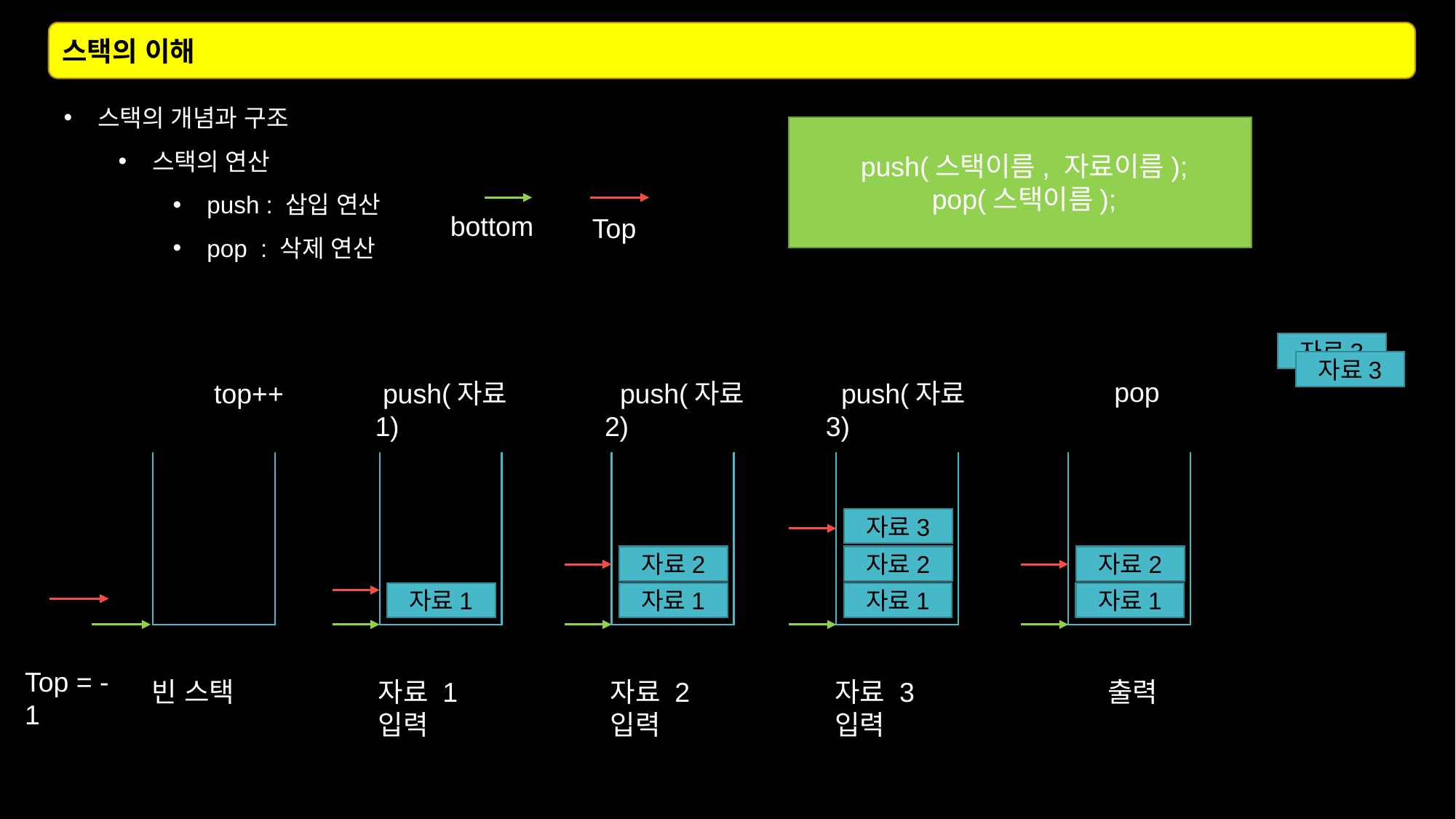

스택의 이해
스택의 개념과 구조
스택의 연산
push : 삽입 연산
pop  : 삭제 연산
 push(스택이름, 자료이름);
 pop(스택이름);
bottom
Top
자료3
자료3
  pop
top++
 push(자료1)
  push(자료2)
  push(자료3)

자료3
자료2
자료2
자료2
자료1
자료1
자료1
자료1
Top = -1
빈 스택
자료 1 입력
자료 2 입력
자료 3 입력
출력